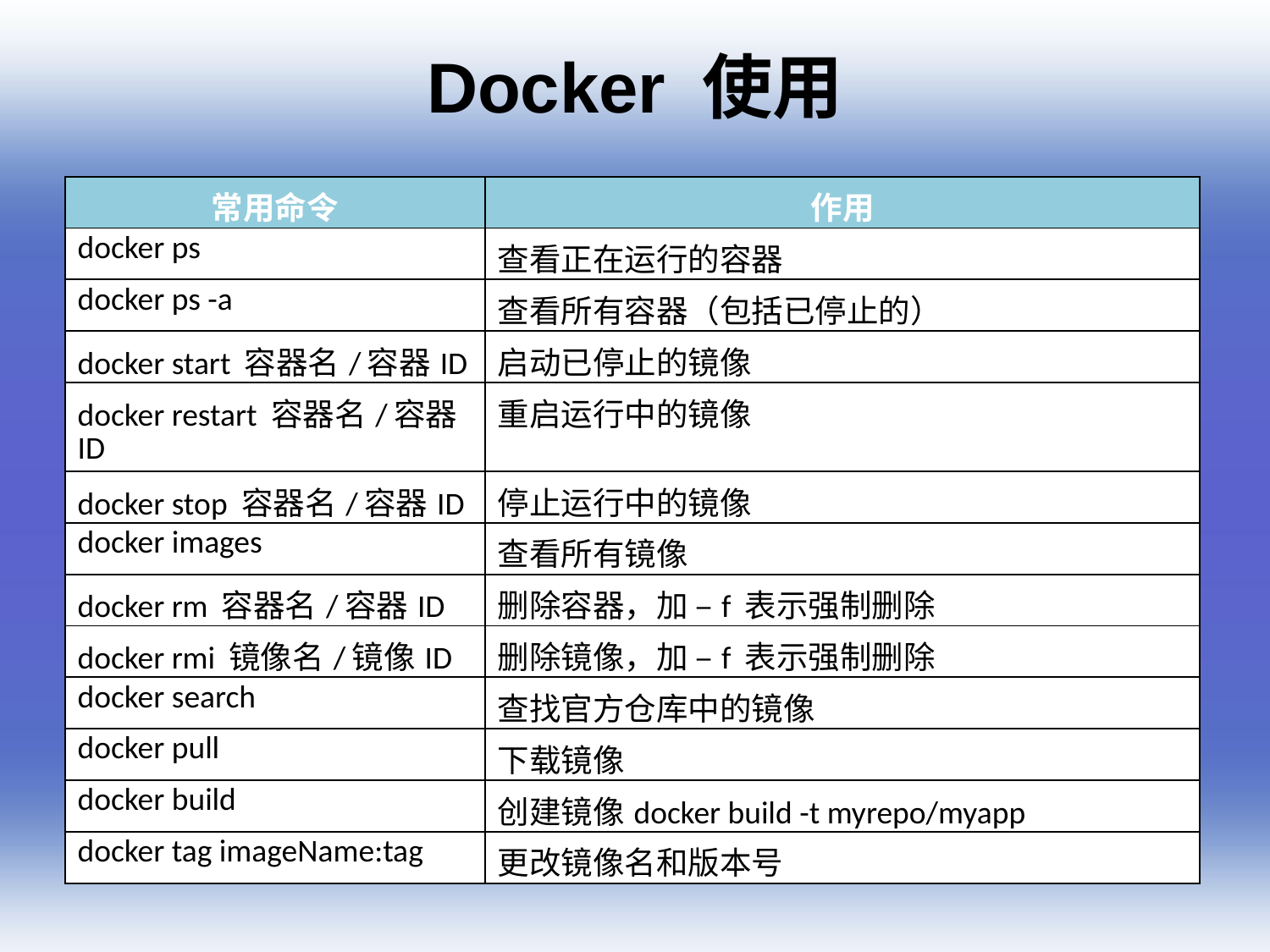

Docker 使用
| 常用命令 | 作用 |
| --- | --- |
| docker ps | 查看正在运行的容器 |
| docker ps -a | 查看所有容器（包括已停止的） |
| docker start 容器名/容器ID | 启动已停止的镜像 |
| docker restart 容器名/容器ID | 重启运行中的镜像 |
| docker stop 容器名/容器ID | 停止运行中的镜像 |
| docker images | 查看所有镜像 |
| docker rm 容器名/容器ID | 删除容器，加 –f 表示强制删除 |
| docker rmi 镜像名/镜像ID | 删除镜像，加 –f 表示强制删除 |
| docker search | 查找官方仓库中的镜像 |
| docker pull | 下载镜像 |
| docker build | 创建镜像docker build -t myrepo/myapp /tmp/test1/ |
| docker tag imageName:tag | 更改镜像名和版本号 |